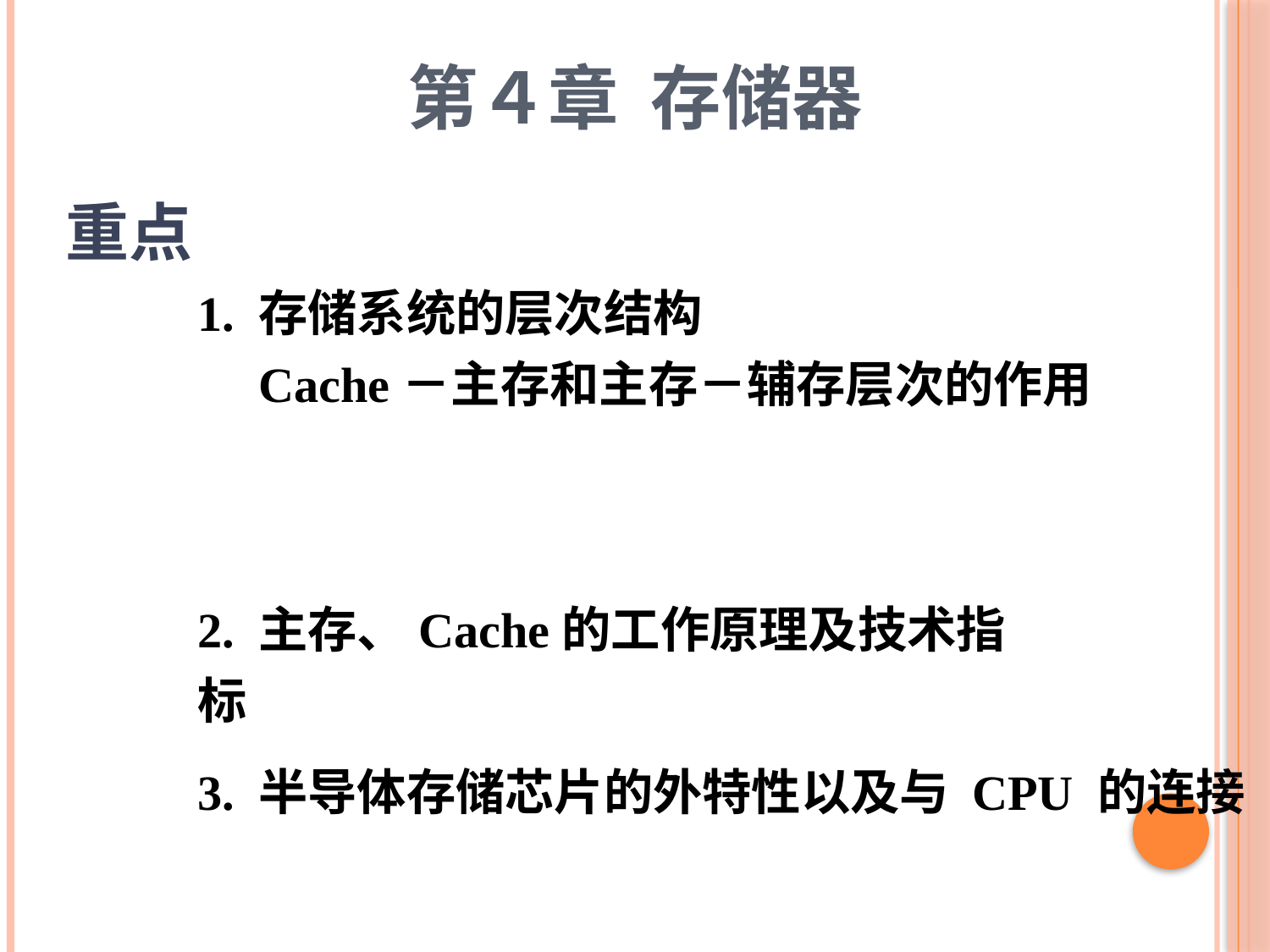

第４章  存储器
重点
1. 存储系统的层次结构
　Cache－主存和主存－辅存层次的作用

2. 主存、Cache的工作原理及技术指标
3. 半导体存储芯片的外特性以及与 CPU 的连接